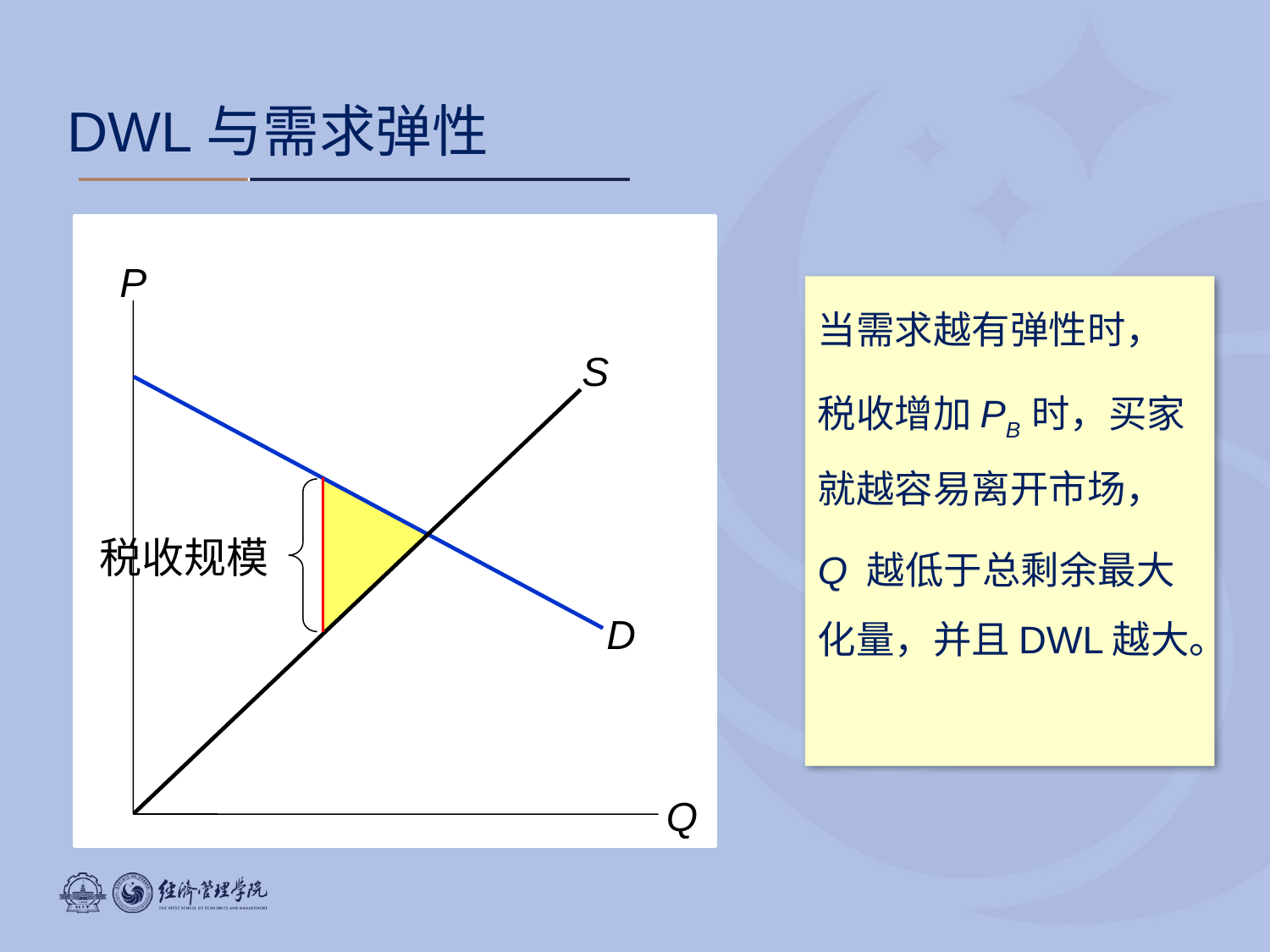

DWL与需求弹性

P

Q
当需求越有弹性时，
税收增加PB 时，买家就越容易离开市场，
Q 越低于总剩余最大化量，并且DWL越大。
S

D

税收规模